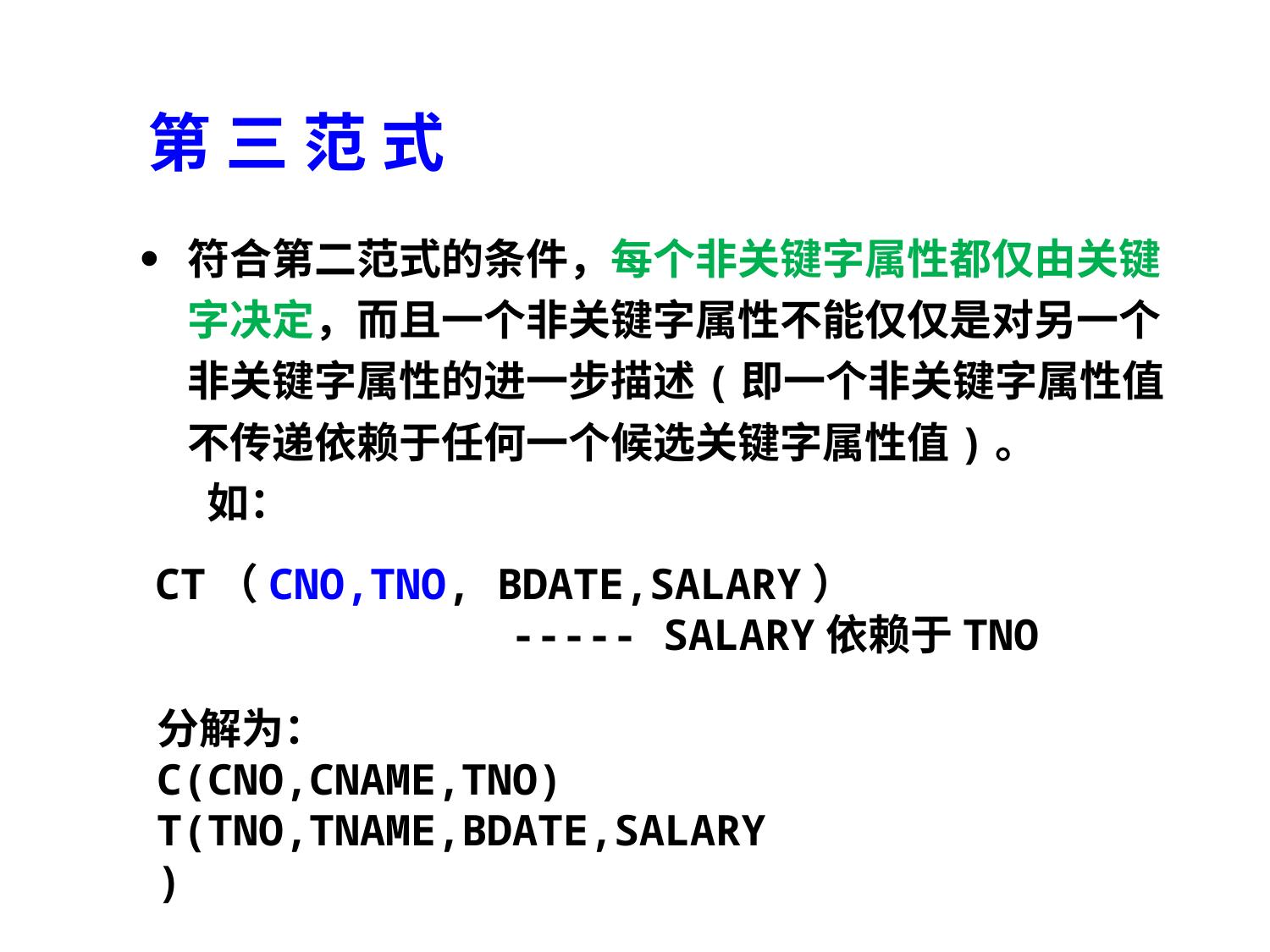

第 三 范 式
符合第二范式的条件，每个非关键字属性都仅由关键字决定，而且一个非关键字属性不能仅仅是对另一个非关键字属性的进一步描述(即一个非关键字属性值不传递依赖于任何一个候选关键字属性值)。
      如：

CT（CNO,TNO, BDATE,SALARY）
              ----- SALARY依赖于TNO
分解为：
C(CNO,CNAME,TNO)
T(TNO,TNAME,BDATE,SALARY)